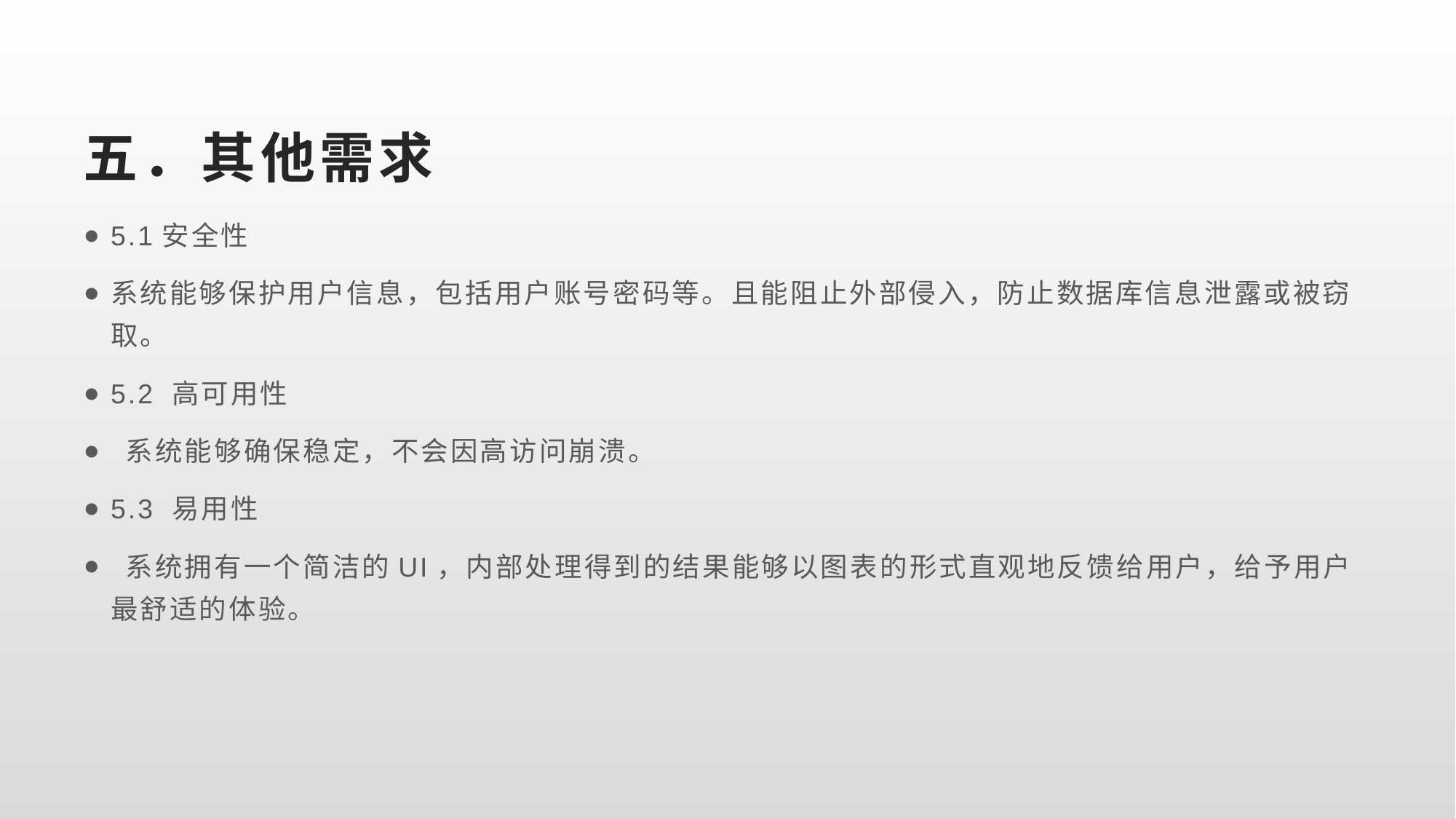

五．其他需求
5.1安全性
系统能够保护用户信息，包括用户账号密码等。且能阻止外部侵入，防止数据库信息泄露或被窃取。
5.2 高可用性
 系统能够确保稳定，不会因高访问崩溃。
5.3 易用性
 系统拥有一个简洁的UI，内部处理得到的结果能够以图表的形式直观地反馈给用户，给予用户最舒适的体验。